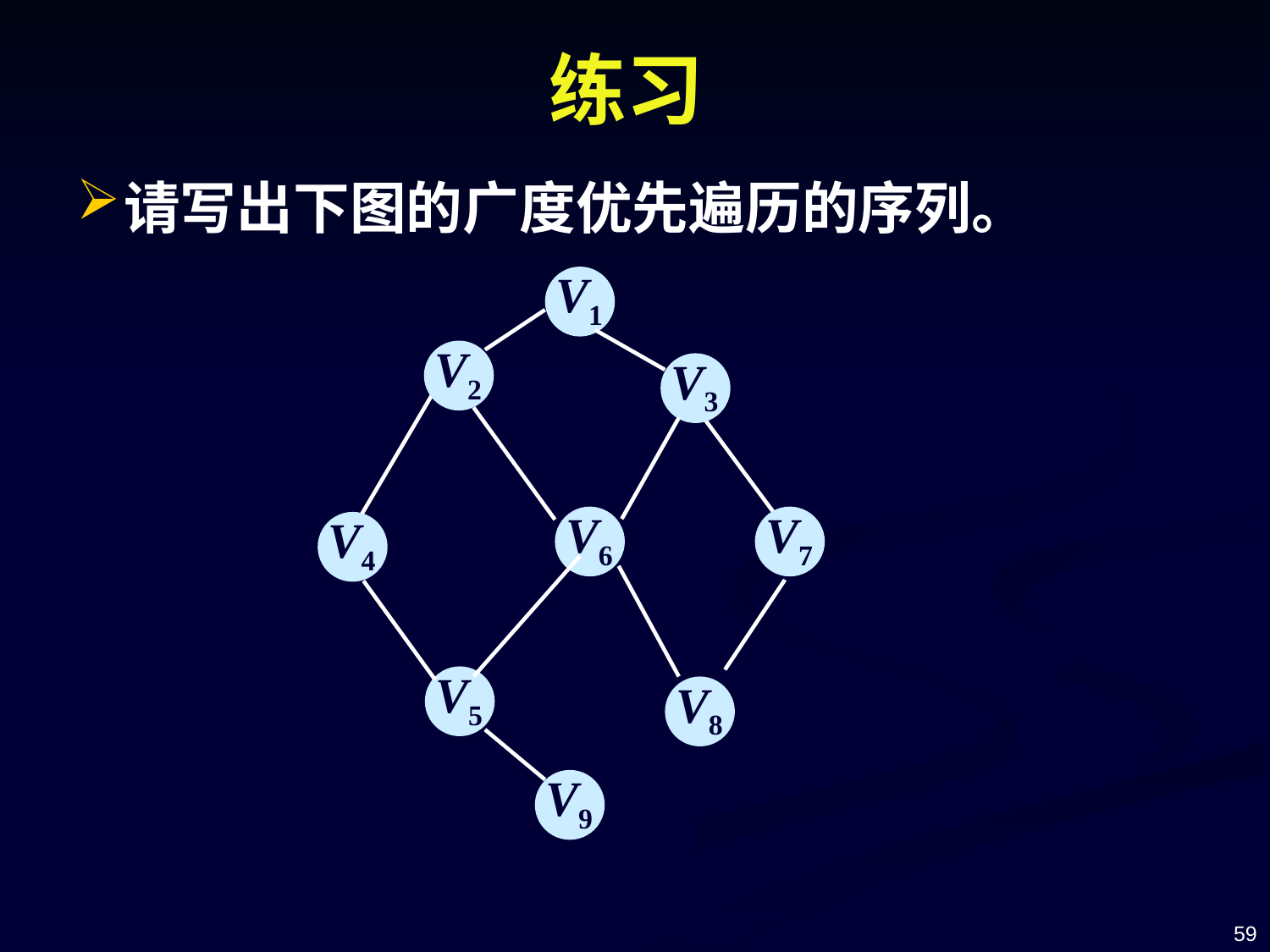

# 练习
请写出下图的广度优先遍历的序列。

V1

V2

V3

V6

V7

V4

V5

V8

V9

59